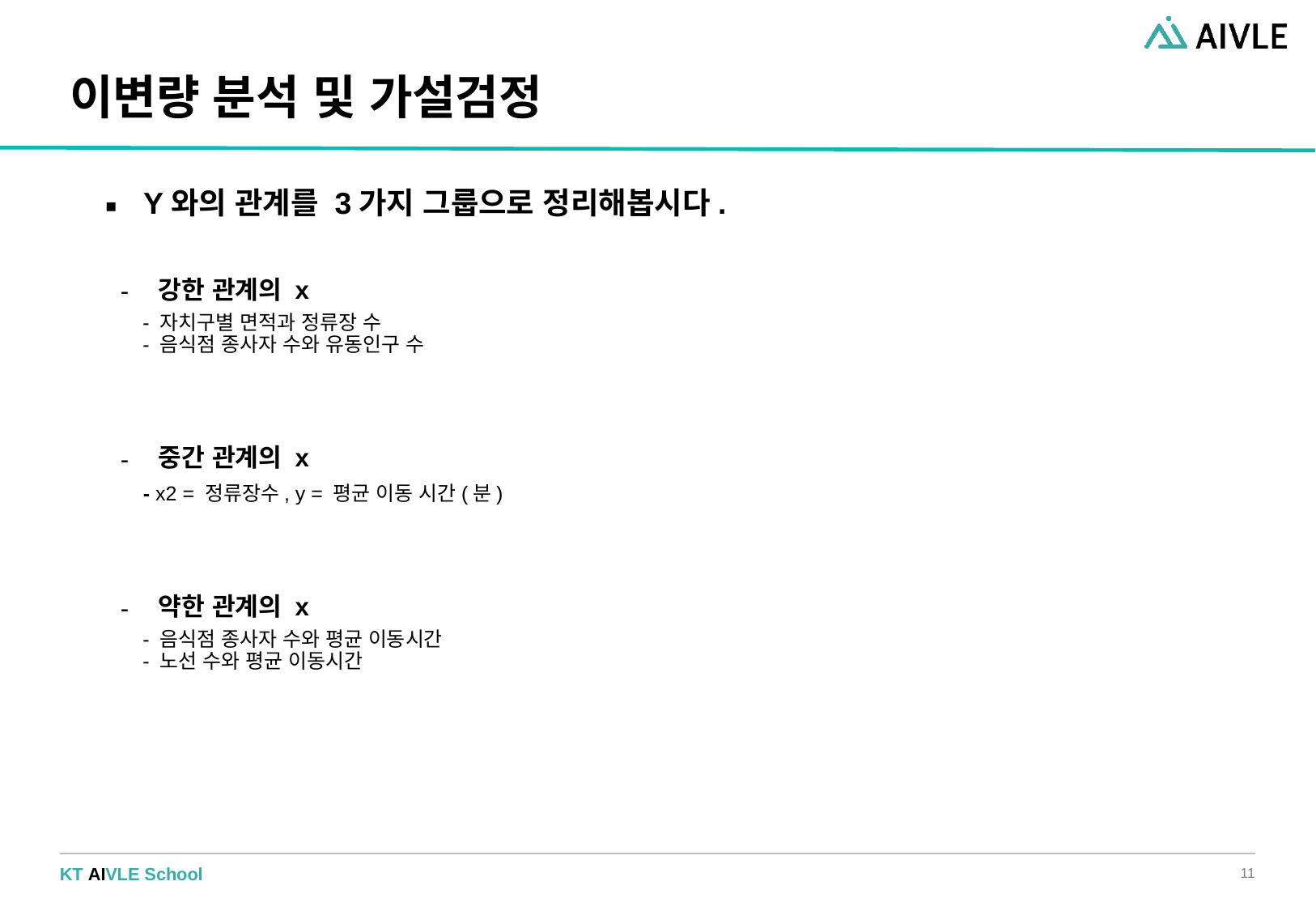

# 이변량 분석 및 가설검정
Y와의 관계를 3가지 그룹으로 정리해봅시다.

강한 관계의 x
- 자치구별 면적과 정류장 수
- 음식점 종사자 수와 유동인구 수

중간 관계의 x
    - x2 = 정류장수, y = 평균 이동 시간(분)

약한 관계의 x
- 음식점 종사자 수와 평균 이동시간
- 노선 수와 평균 이동시간